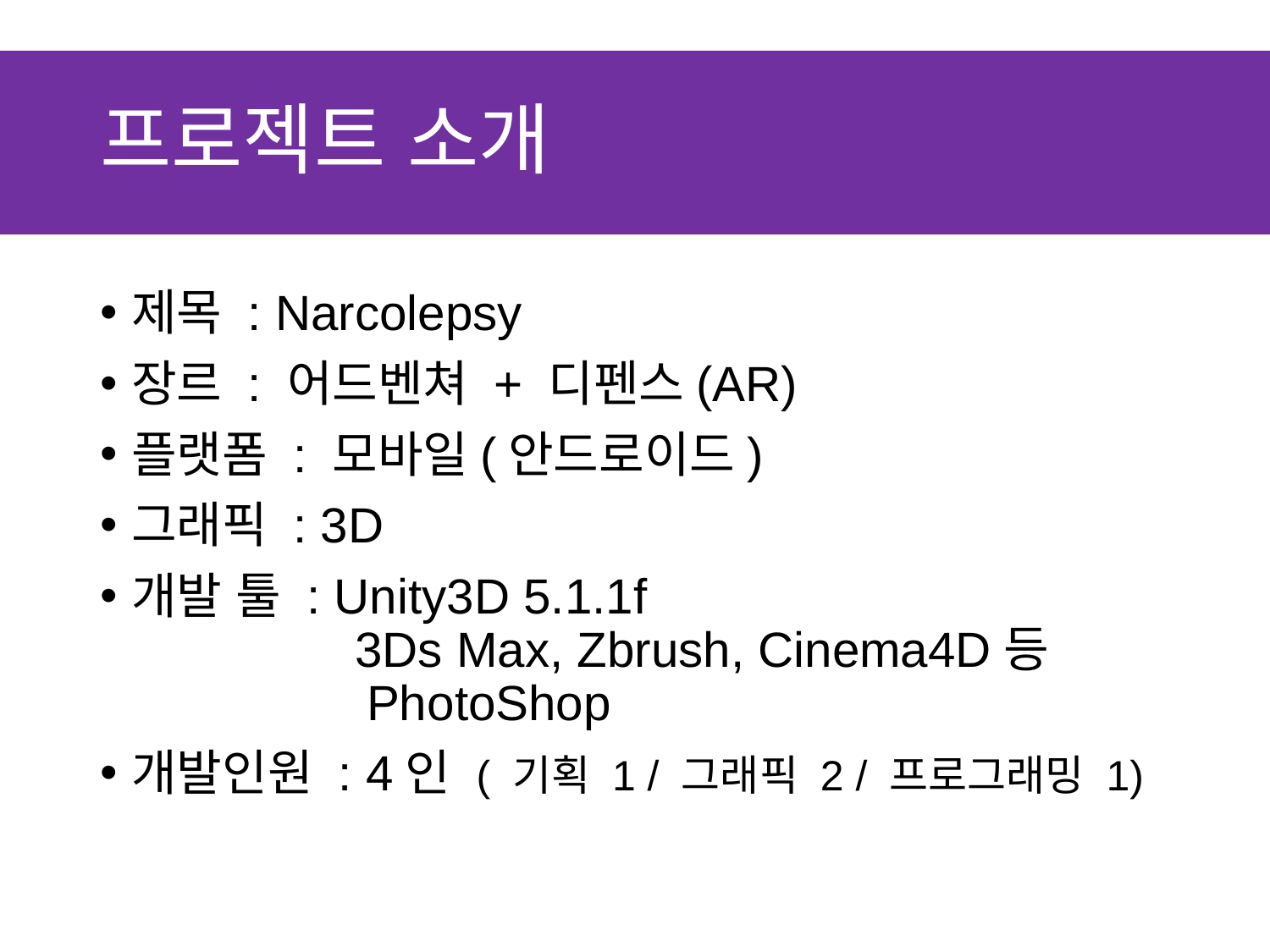

# 프로젝트 소개
제목 : Narcolepsy
장르 : 어드벤쳐 + 디펜스(AR)
플랫폼 : 모바일(안드로이드)
그래픽 : 3D
개발 툴 : Unity3D 5.1.1f
	       3Ds Max, Zbrush, Cinema4D등 		       PhotoShop
개발인원 : 4인 ( 기획 1 / 그래픽 2 / 프로그래밍 1)